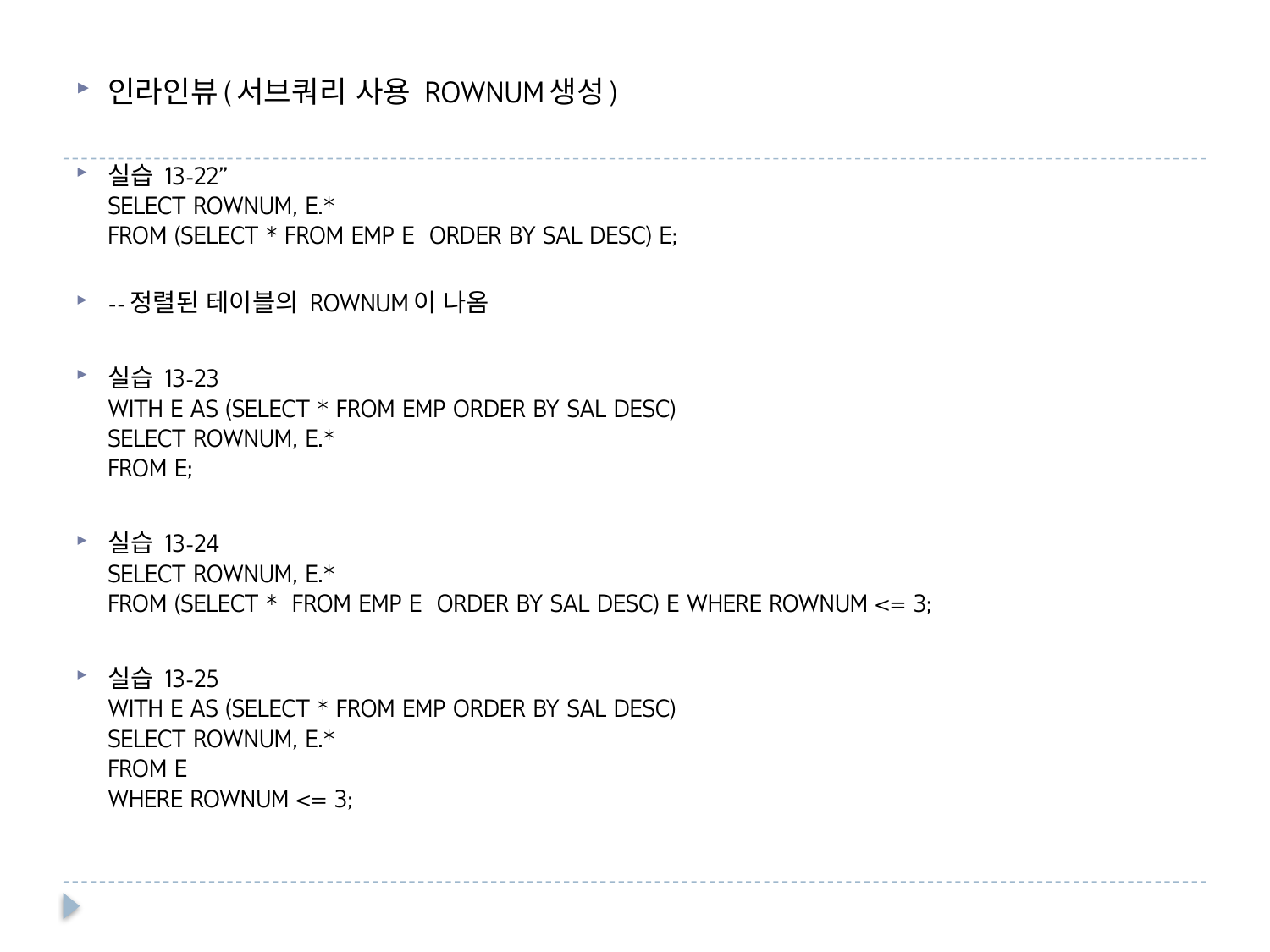

인라인뷰(서브쿼리 사용 ROWNUM생성)

실습 13-22”
SELECT ROWNUM, E.*
FROM (SELECT * FROM EMP E  ORDER BY SAL DESC) E;
--정렬된 테이블의 ROWNUM이 나옴

실습 13-23
WITH E AS (SELECT * FROM EMP ORDER BY SAL DESC)
SELECT ROWNUM, E.*
FROM E;

실습 13-24
SELECT ROWNUM, E.*
FROM (SELECT *  FROM EMP E  ORDER BY SAL DESC) E WHERE ROWNUM <= 3;

실습 13-25
WITH E AS (SELECT * FROM EMP ORDER BY SAL DESC)
SELECT ROWNUM, E.*
FROM E
WHERE ROWNUM <= 3;